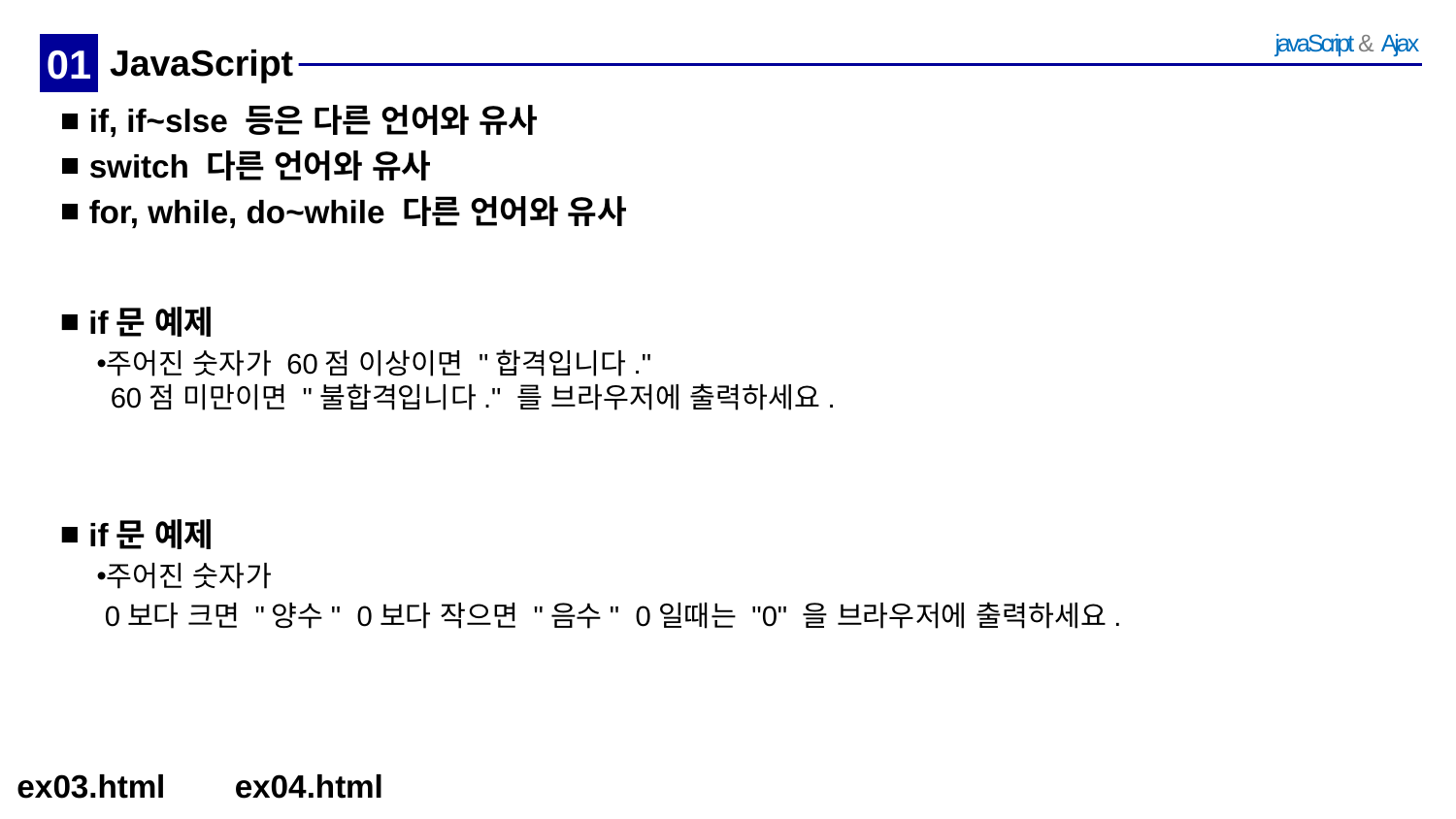

01
# JavaScript
if, if~slse 등은 다른 언어와 유사
switch 다른 언어와 유사
for, while, do~while 다른 언어와 유사

if문 예제
주어진 숫자가 60점 이상이면 "합격입니다."
 60점 미만이면 "불합격입니다." 를 브라우저에 출력하세요.

if문 예제
주어진 숫자가
 0보다 크면 "양수"  0보다 작으면 "음수"  0일때는 "0" 을 브라우저에 출력하세요.
ex03.html
ex04.html